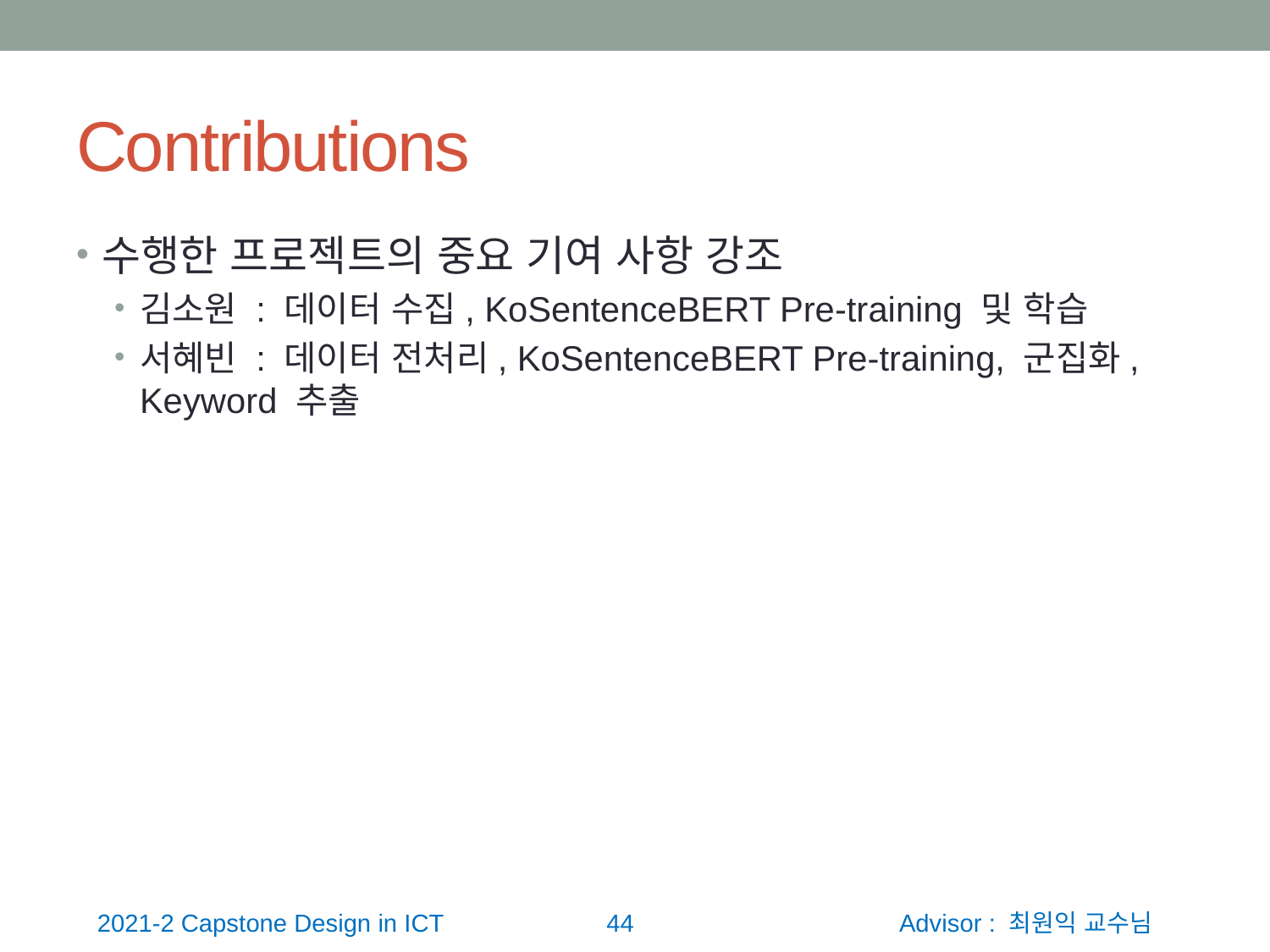

# Contributions
수행한 프로젝트의 중요 기여 사항 강조
김소원 : 데이터 수집, KoSentenceBERT Pre-training 및 학습
서혜빈 : 데이터 전처리, KoSentenceBERT Pre-training, 군집화, Keyword 추출